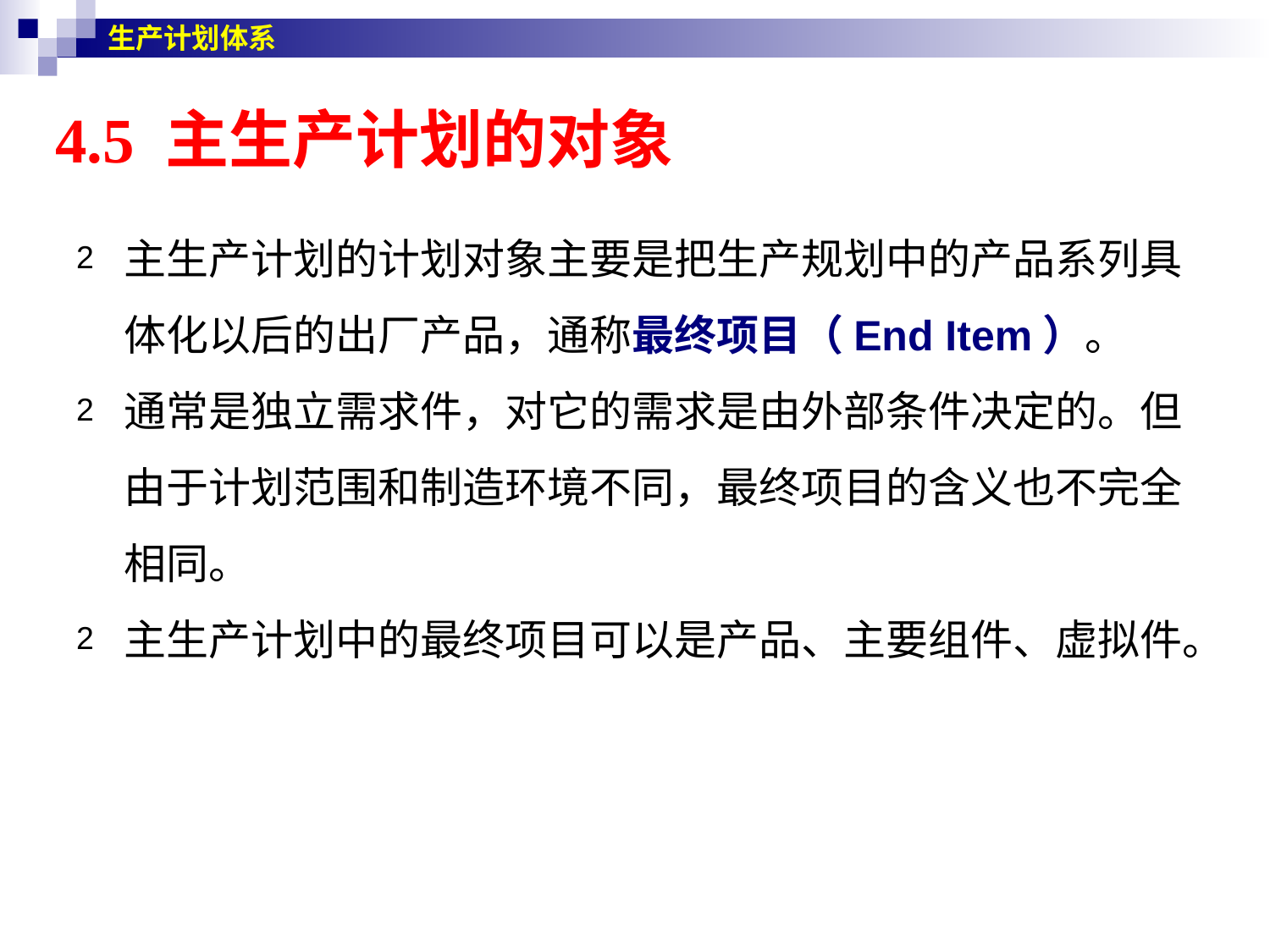

生产计划体系
# 4.5 主生产计划的对象
主生产计划的计划对象主要是把生产规划中的产品系列具体化以后的出厂产品，通称最终项目（End Item）。
通常是独立需求件，对它的需求是由外部条件决定的。但由于计划范围和制造环境不同，最终项目的含义也不完全相同。
主生产计划中的最终项目可以是产品、主要组件、虚拟件。